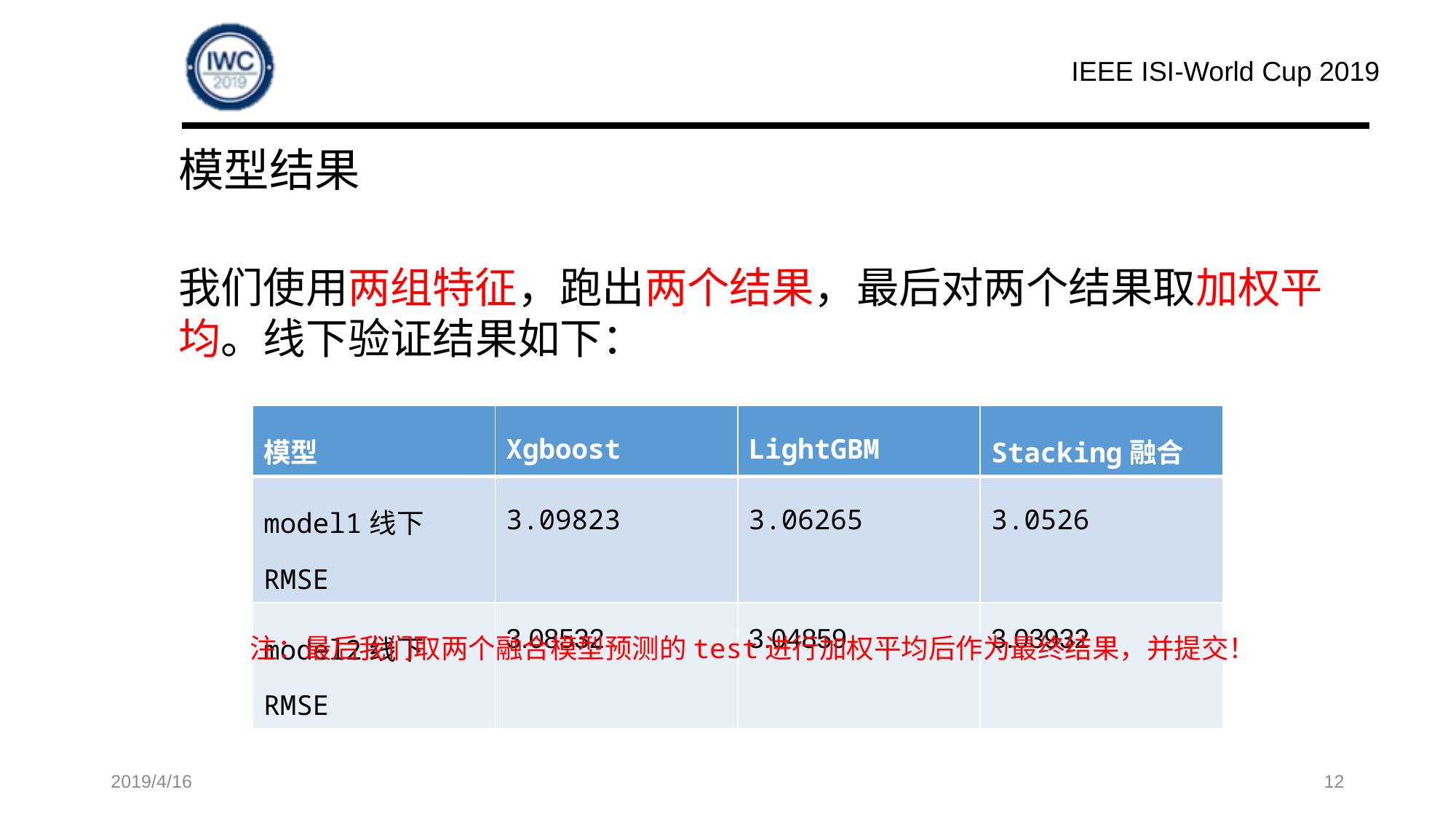

# 模型结果
我们使用两组特征，跑出两个结果，最后对两个结果取加权平均。线下验证结果如下：
| 模型 | Xgboost | LightGBM | Stacking融合 |
| --- | --- | --- | --- |
| model1线下RMSE | 3.09823 | 3.06265 | 3.0526 |
| model2线下RMSE | 3.08532 | 3.04859 | 3.03932 |
注：最后我们取两个融合模型预测的test进行加权平均后作为最终结果，并提交！
2019/4/16
12